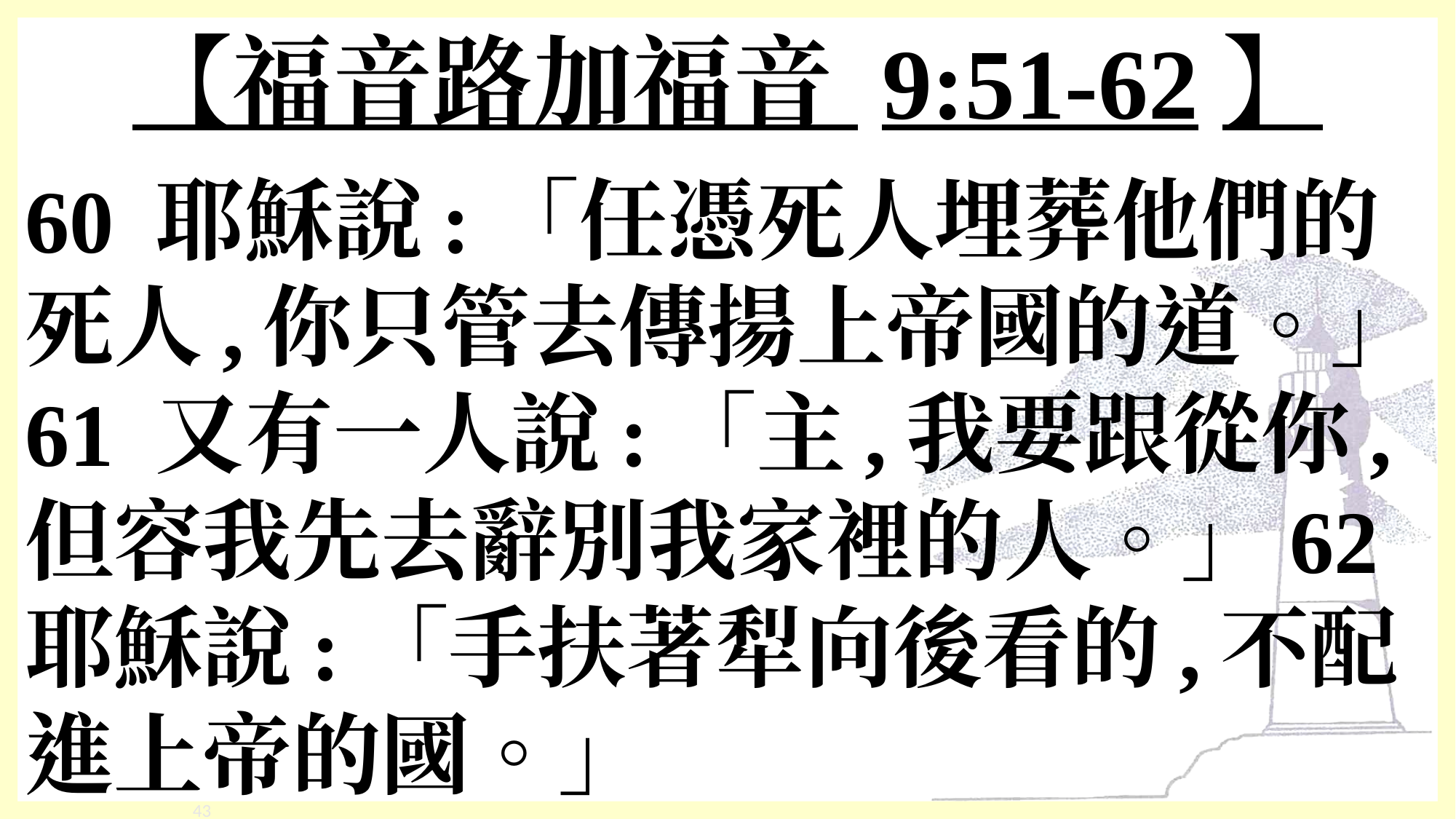

# 【福音路加福音 9:51-62】
60 耶穌說:「任憑死人埋葬他們的死人,你只管去傳揚上帝國的道。」61 又有一人說:「主,我要跟從你,但容我先去辭別我家裡的人。」62 耶穌說:「手扶著犁向後看的,不配進上帝的國。」
43